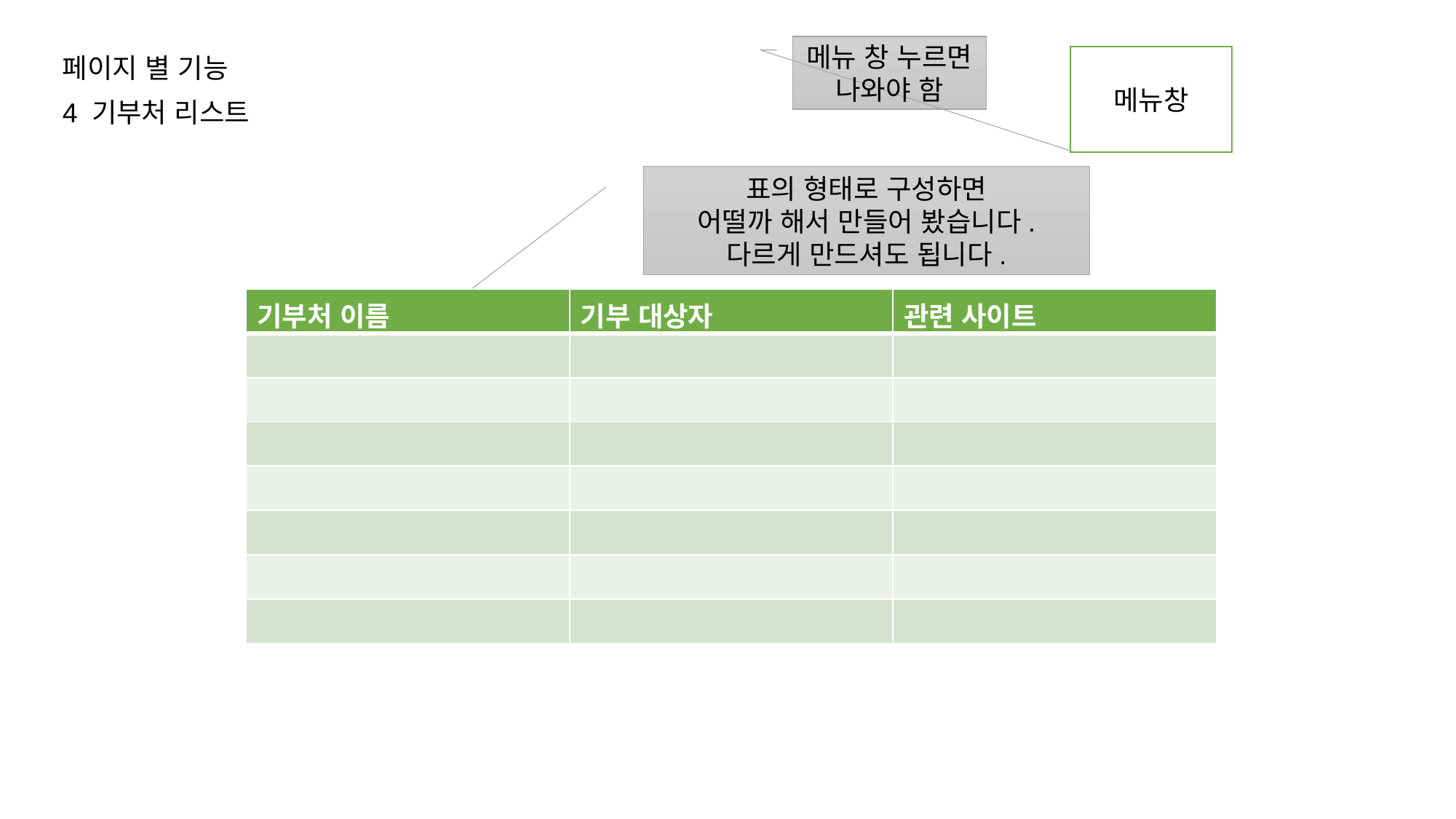

메뉴 창 누르면 나와야 함
페이지 별 기능
메뉴창
4 기부처 리스트
표의 형태로 구성하면
어떨까 해서 만들어 봤습니다.
다르게 만드셔도 됩니다.
| 기부처 이름 | 기부 대상자 | 관련 사이트 |
| --- | --- | --- |
|  |  |  |
|  |  |  |
|  |  |  |
|  |  |  |
|  |  |  |
|  |  |  |
|  |  |  |